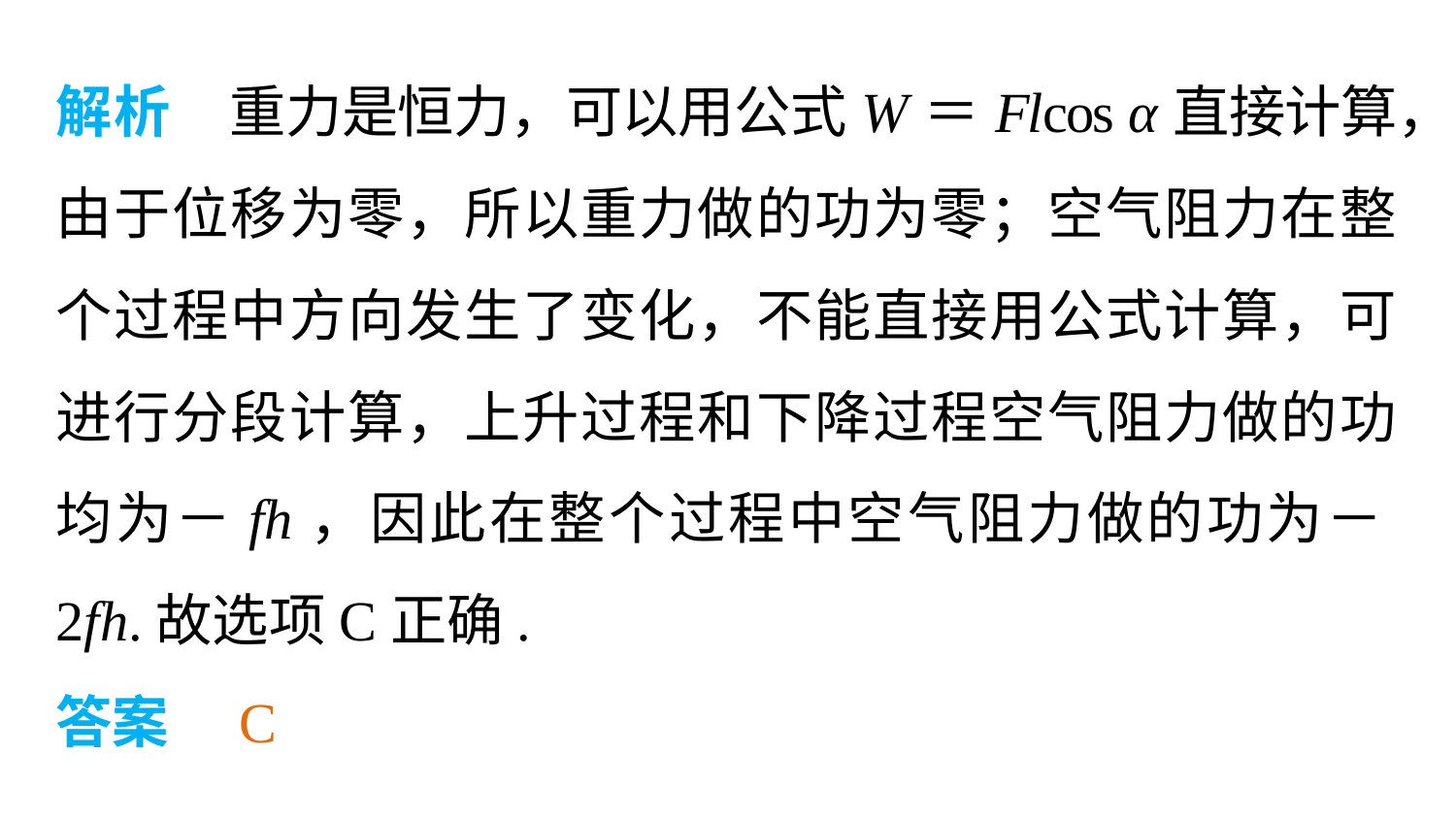

解析　重力是恒力，可以用公式W＝Flcos α直接计算，由于位移为零，所以重力做的功为零；空气阻力在整个过程中方向发生了变化，不能直接用公式计算，可进行分段计算，上升过程和下降过程空气阻力做的功均为－fh，因此在整个过程中空气阻力做的功为－2fh.故选项C正确.
答案　C